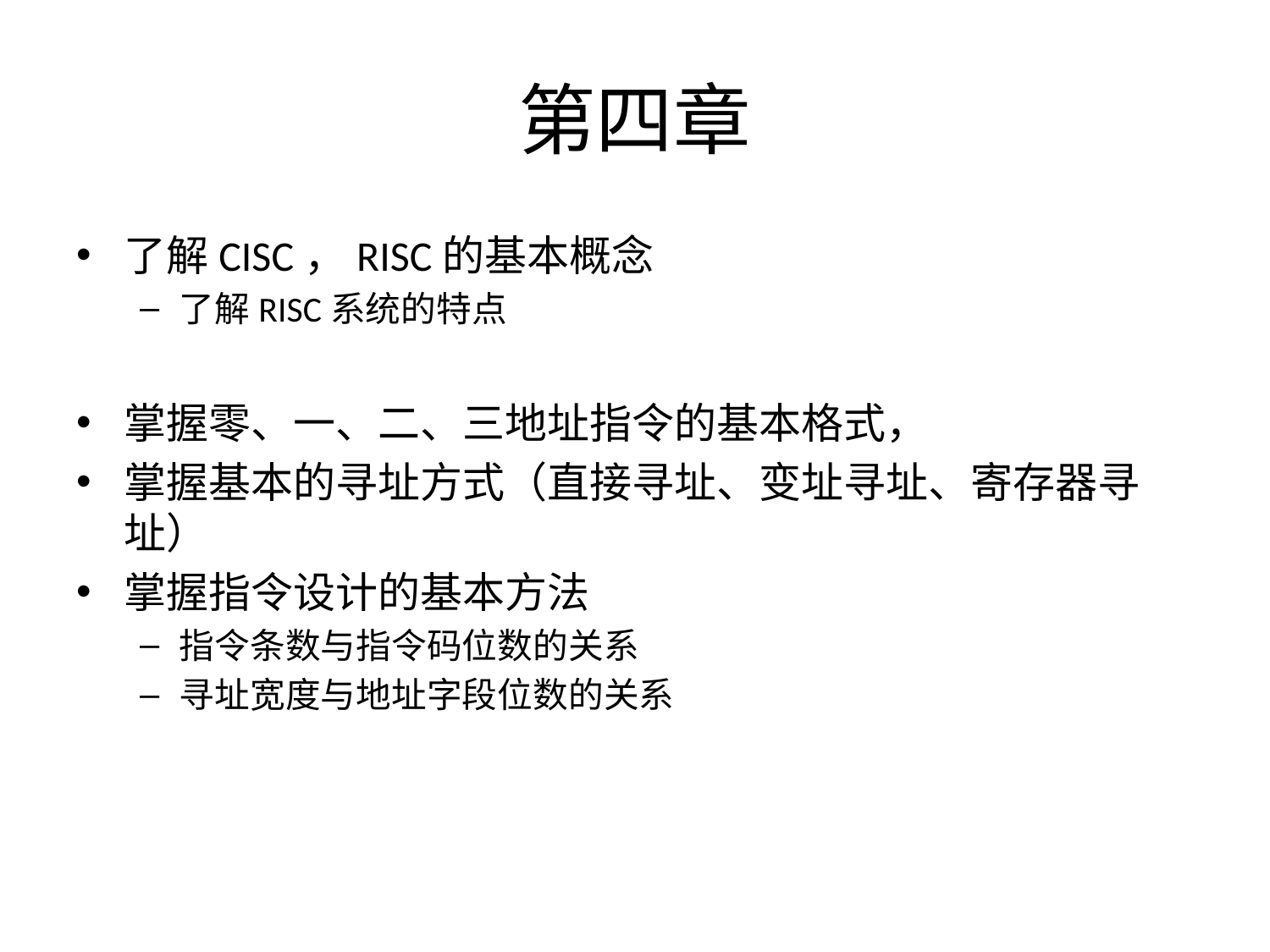

# 第四章
了解CISC，RISC的基本概念
了解RISC系统的特点

掌握零、一、二、三地址指令的基本格式，
掌握基本的寻址方式（直接寻址、变址寻址、寄存器寻址）
掌握指令设计的基本方法
指令条数与指令码位数的关系
寻址宽度与地址字段位数的关系